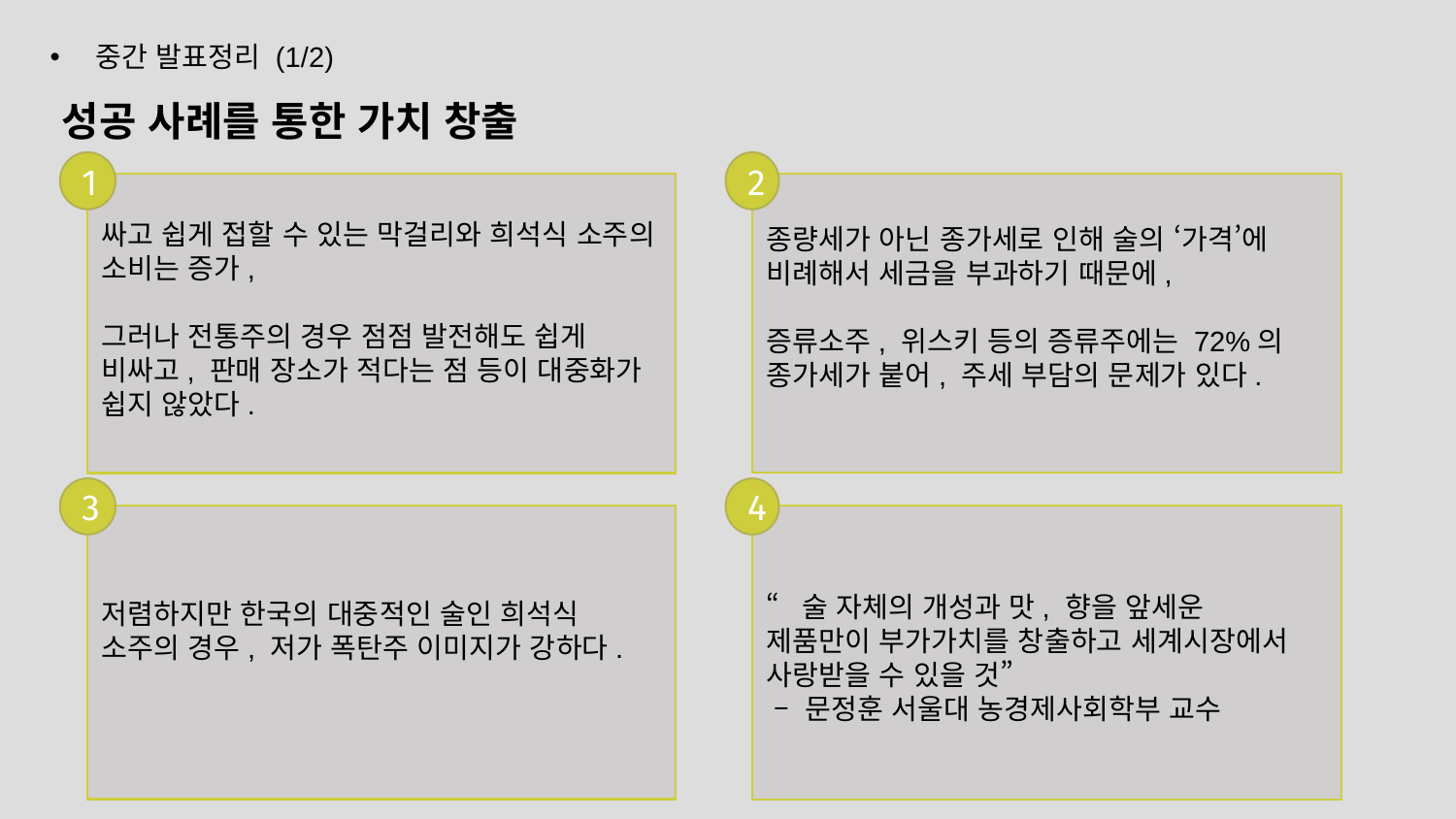

중간 발표정리 (1/2)
성공 사례를 통한 가치 창출
1

싸고 쉽게 접할 수 있는 막걸리와 희석식 소주의 소비는 증가,

그러나 전통주의 경우 점점 발전해도 쉽게 비싸고, 판매 장소가 적다는 점 등이 대중화가 쉽지 않았다.
2

종량세가 아닌 종가세로 인해 술의 ‘가격’에 비례해서 세금을 부과하기 때문에,

증류소주, 위스키 등의 증류주에는 72%의 종가세가 붙어, 주세 부담의 문제가 있다.
3

저렴하지만 한국의 대중적인 술인 희석식
소주의 경우, 저가 폭탄주 이미지가 강하다.
4

“술 자체의 개성과 맛, 향을 앞세운 제품만이 부가가치를 창출하고 세계시장에서 사랑받을 수 있을 것”
 – 문정훈 서울대 농경제사회학부 교수